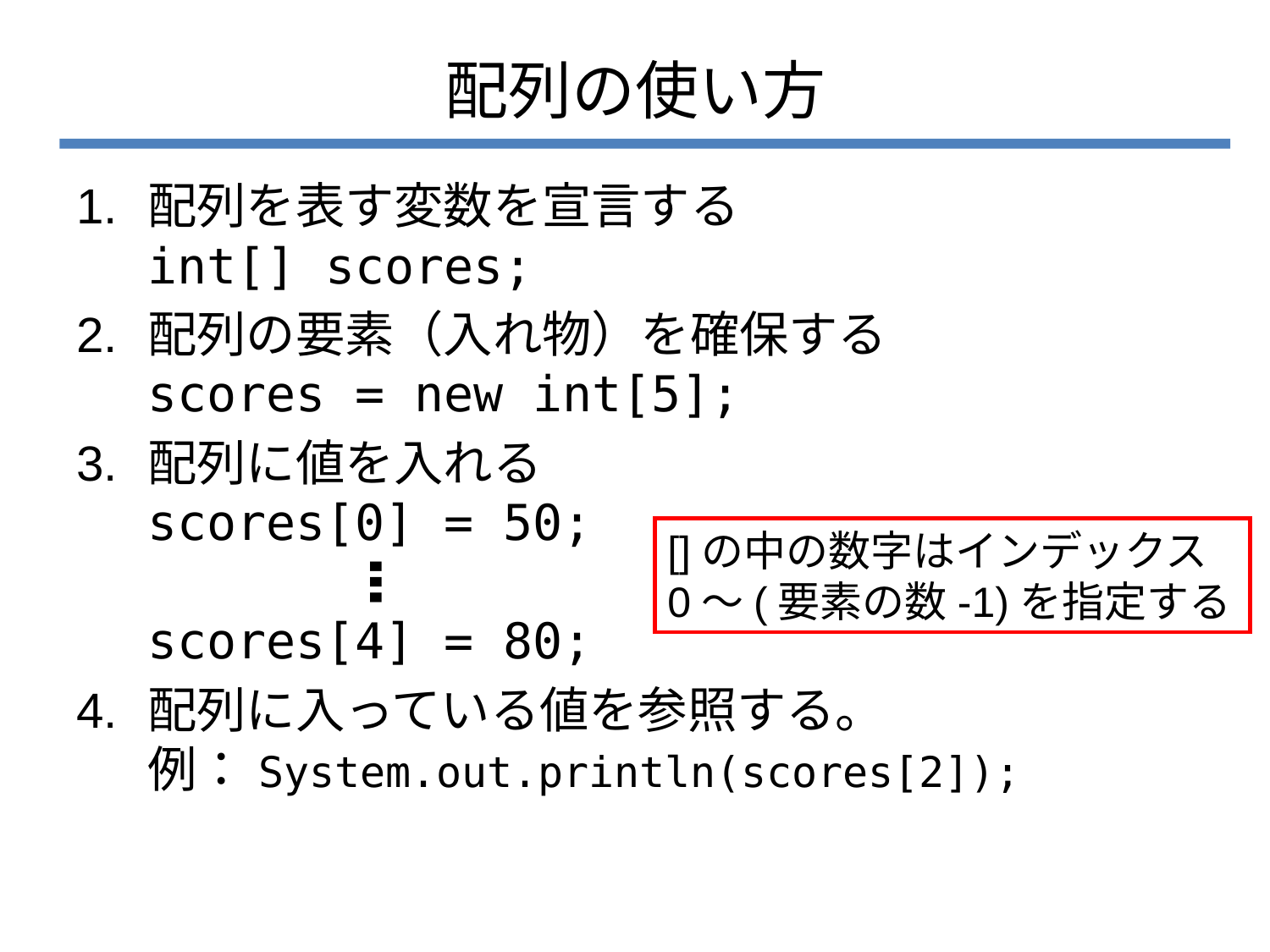

# 配列の使い方
配列を表す変数を宣言する
int[] scores;
配列の要素（入れ物）を確保する
scores = new int[5];
配列に値を入れる
scores[0] = 50;
scores[4] = 80;
配列に入っている値を参照する。
例：System.out.println(scores[2]);
[]の中の数字はインデックス
0～(要素の数-1)を指定する
…